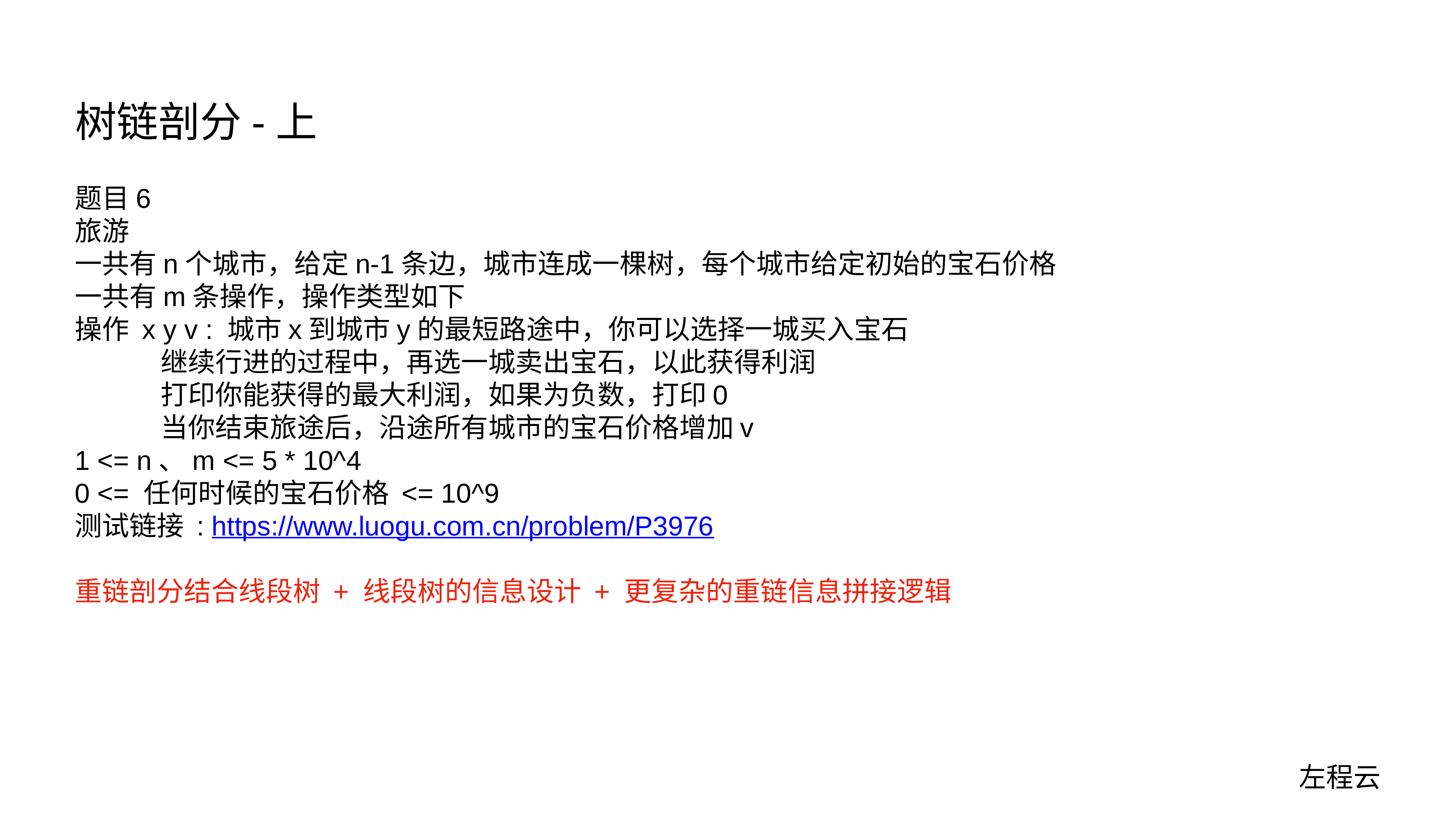

# 树链剖分-上
题目6
旅游
一共有n个城市，给定n-1条边，城市连成一棵树，每个城市给定初始的宝石价格
一共有m条操作，操作类型如下
操作 x y v : 城市x到城市y的最短路途中，你可以选择一城买入宝石
             继续行进的过程中，再选一城卖出宝石，以此获得利润
             打印你能获得的最大利润，如果为负数，打印0
             当你结束旅途后，沿途所有城市的宝石价格增加v
1 <= n、m <= 5 * 10^4
0 <= 任何时候的宝石价格 <= 10^9
测试链接 : https://www.luogu.com.cn/problem/P3976

重链剖分结合线段树 + 线段树的信息设计 + 更复杂的重链信息拼接逻辑
左程云